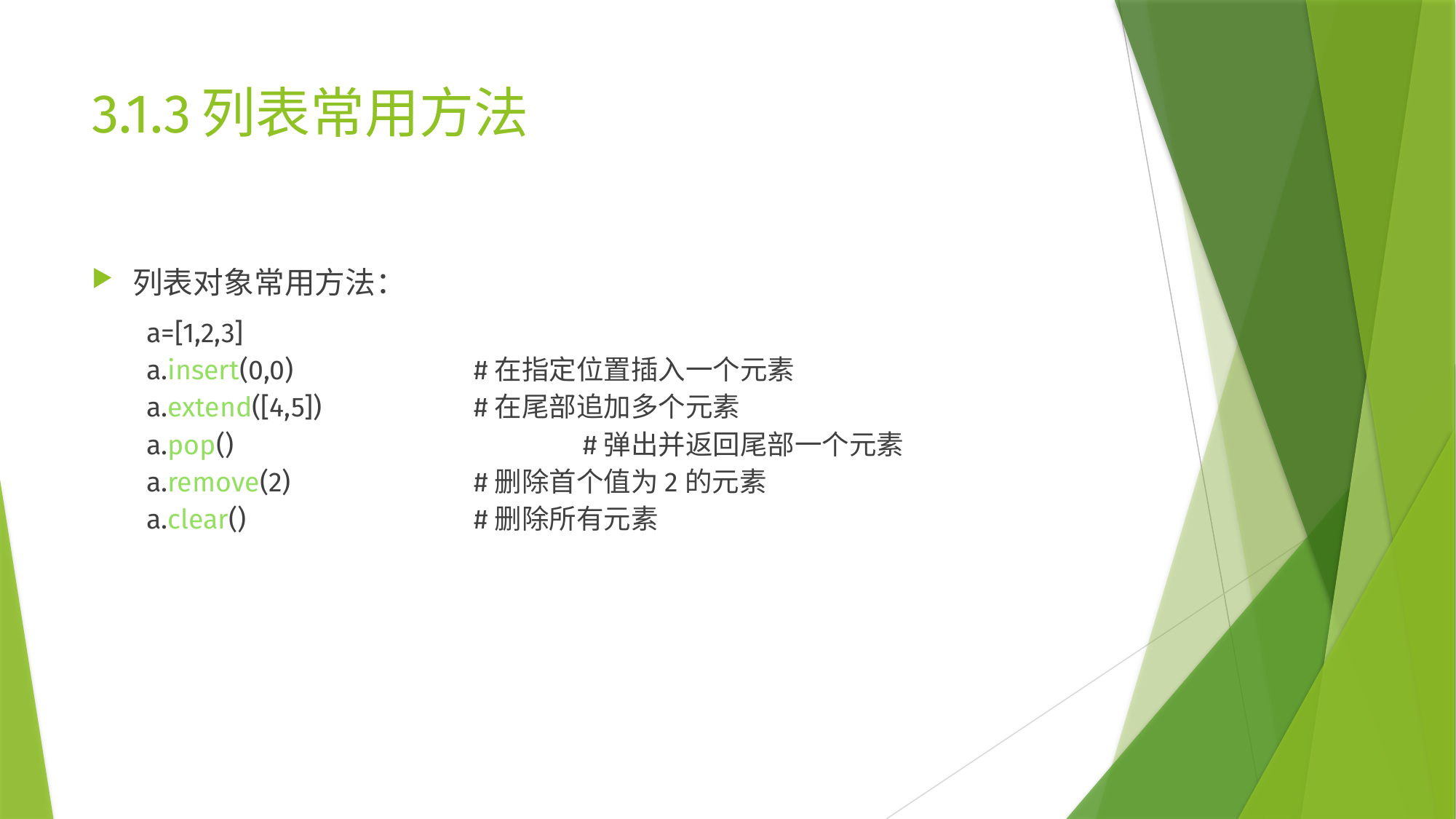

# 3.1.3	列表常用方法
列表对象常用方法：
a=[1,2,3]
a.insert(0,0)		#在指定位置插入一个元素
a.extend([4,5])		#在尾部追加多个元素
a.pop()				#弹出并返回尾部一个元素
a.remove(2)		#删除首个值为2的元素
a.clear()			#删除所有元素